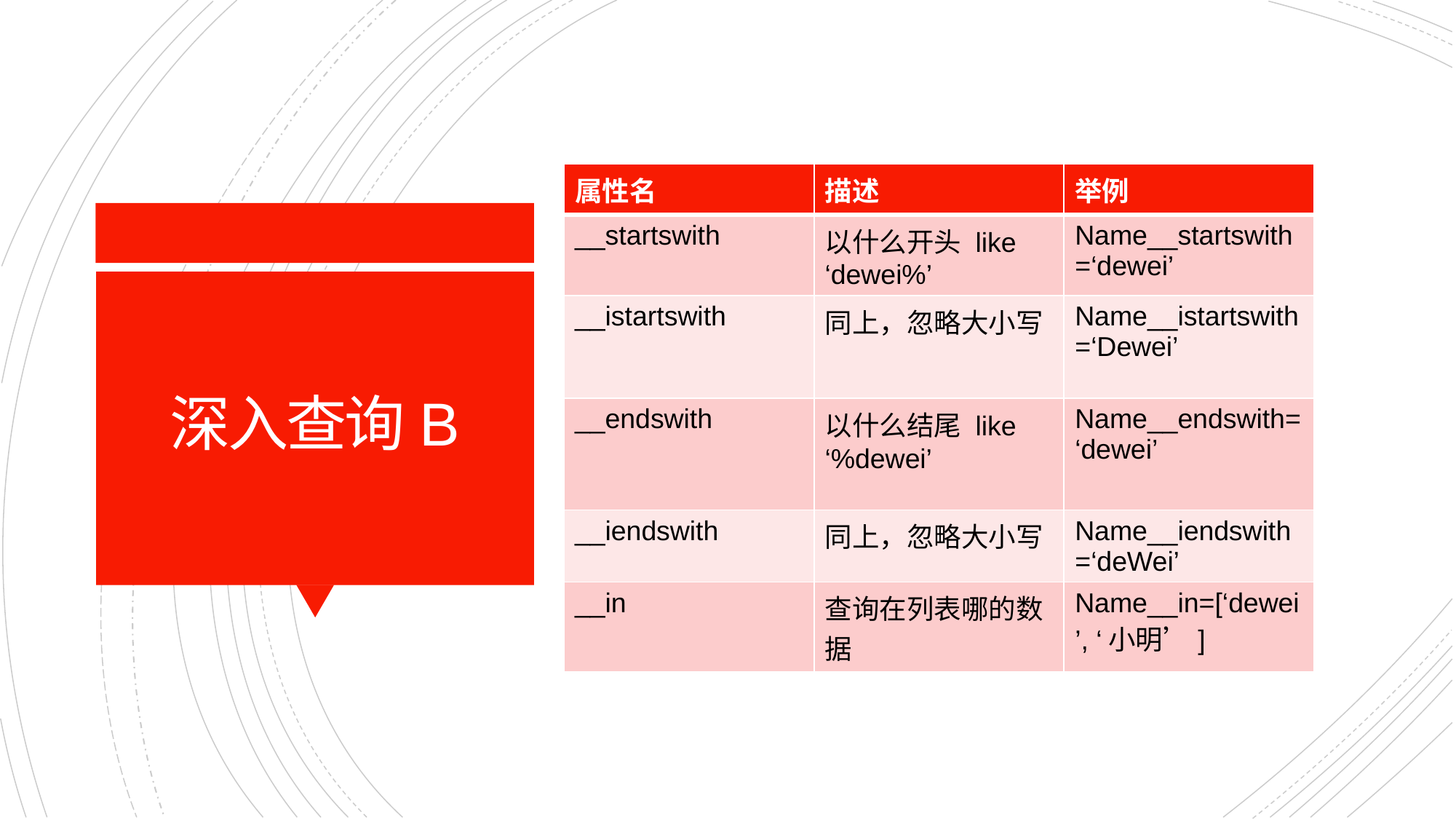

| 属性名 | 描述 | 举例 |
| --- | --- | --- |
| \_\_startswith | 以什么开头 like ‘dewei%’ | Name\_\_startswith=‘dewei’ |
| \_\_istartswith | 同上，忽略大小写 | Name\_\_istartswith=‘Dewei’ |
| \_\_endswith | 以什么结尾 like ‘%dewei’ | Name\_\_endswith=‘dewei’ |
| \_\_iendswith | 同上，忽略大小写 | Name\_\_iendswith=‘deWei’ |
| \_\_in | 查询在列表哪的数据 | Name\_\_in=[‘dewei’, ‘小明’] |
# 深入查询B